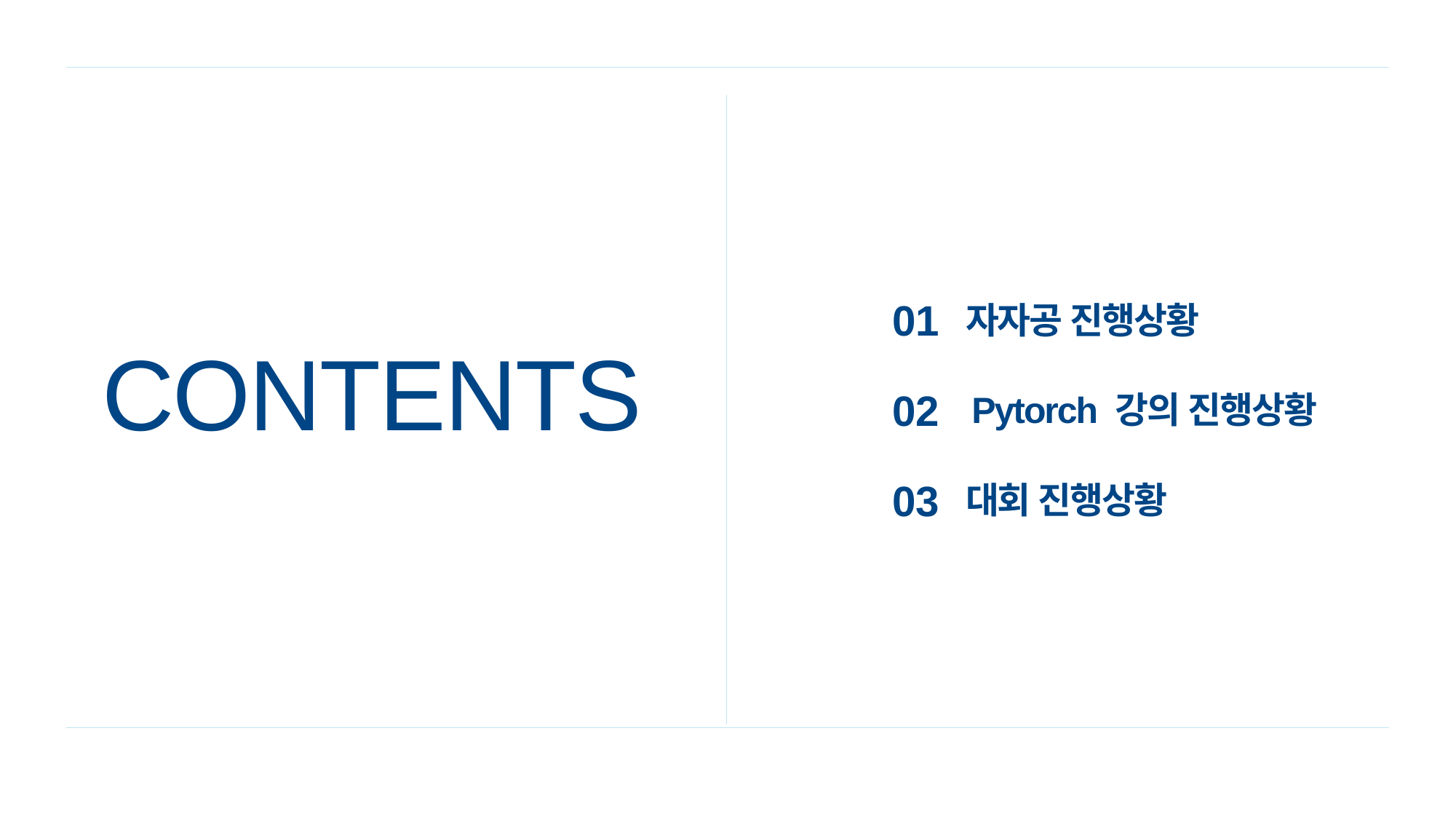

01
자자공 진행상황
02
Pytorch 강의 진행상황
03
대회 진행상황
CONTENTS